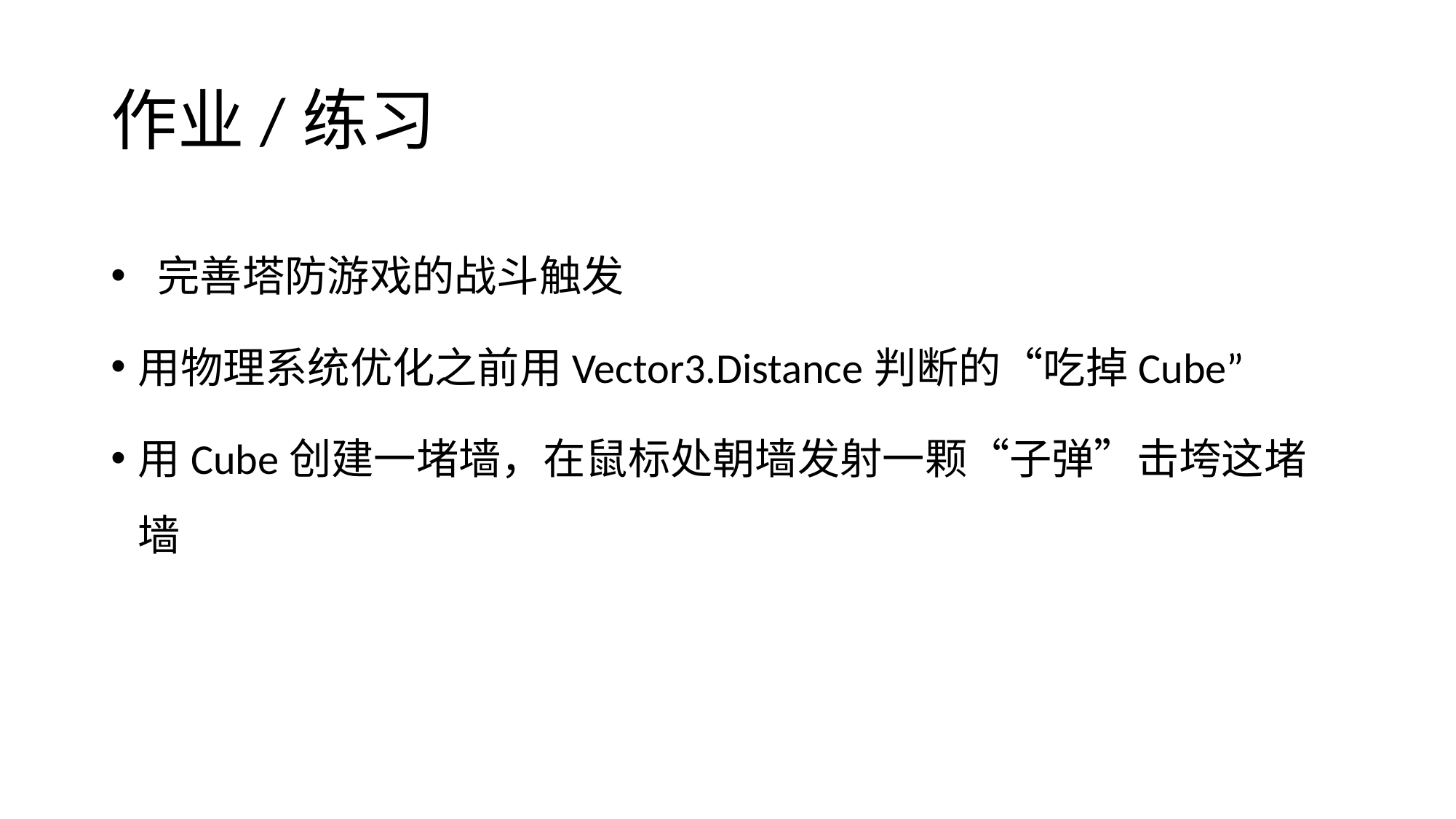

# 作业/练习
 完善塔防游戏的战斗触发
用物理系统优化之前用Vector3.Distance判断的“吃掉Cube”
用Cube创建一堵墙，在鼠标处朝墙发射一颗“子弹”击垮这堵墙